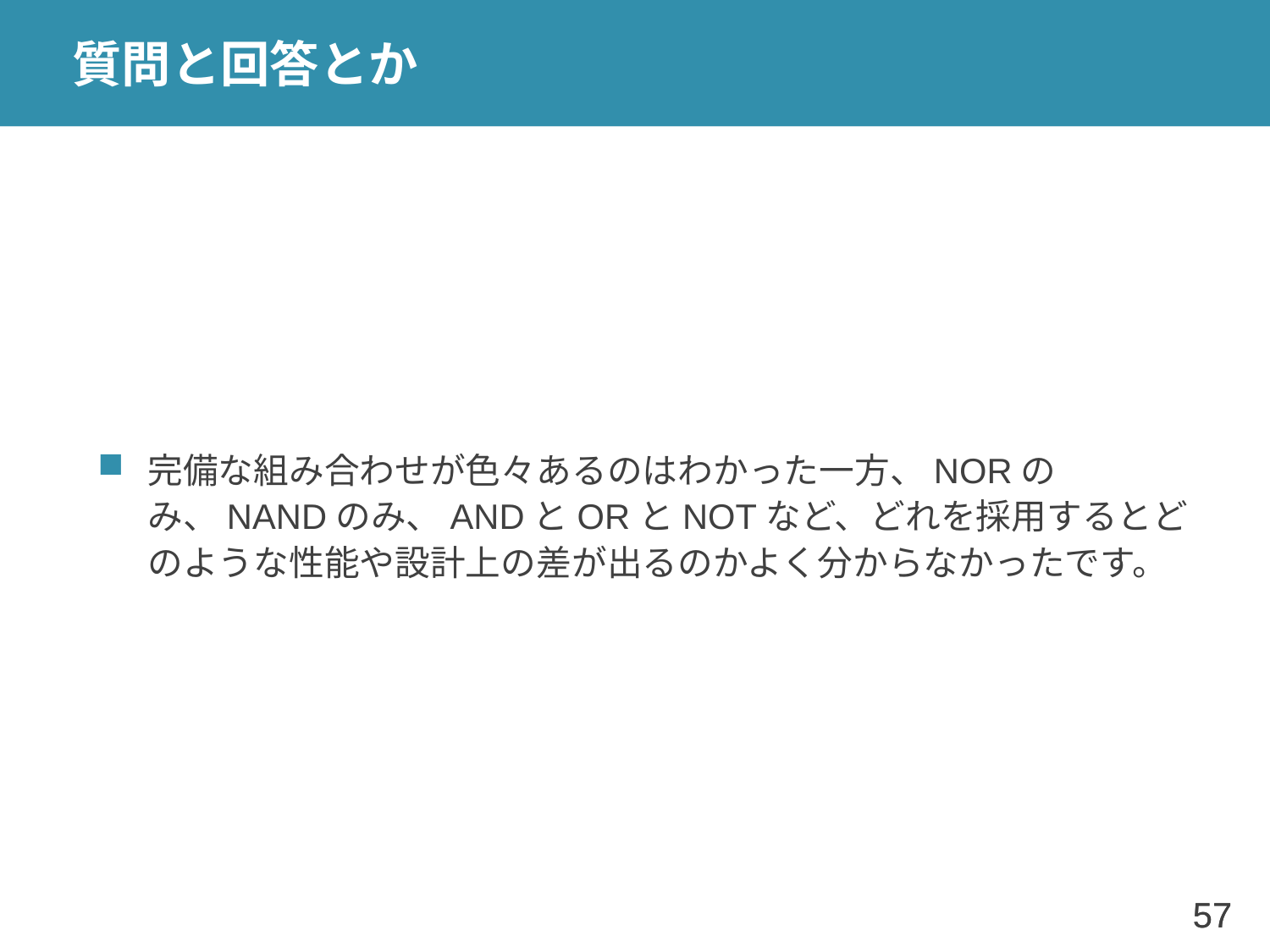

# 質問と回答とか
完備な組み合わせが色々あるのはわかった一方、NORのみ、NANDのみ、ANDとORとNOTなど、どれを採用するとどのような性能や設計上の差が出るのかよく分からなかったです。